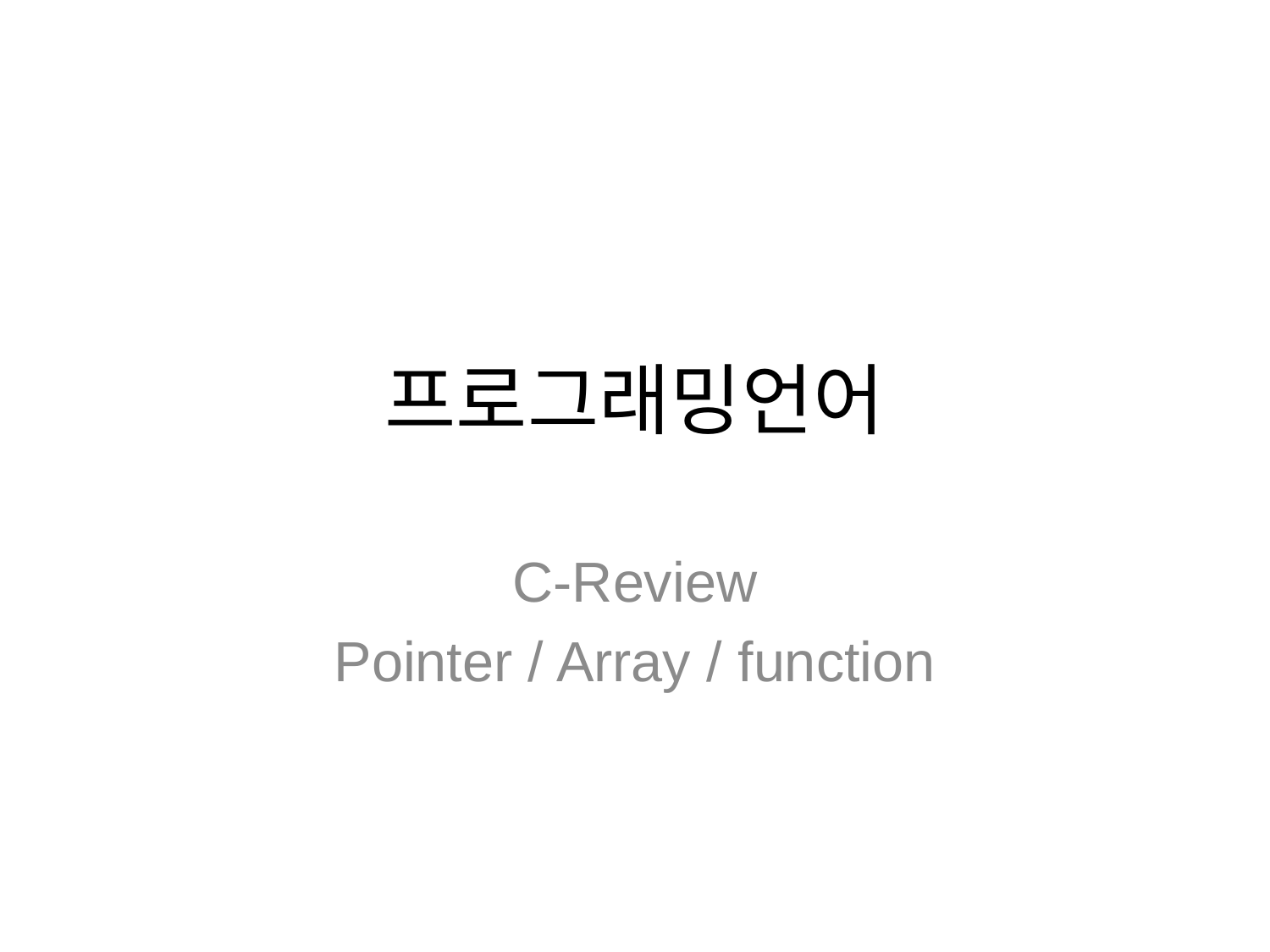

# 프로그래밍언어
C-Review
Pointer / Array / function